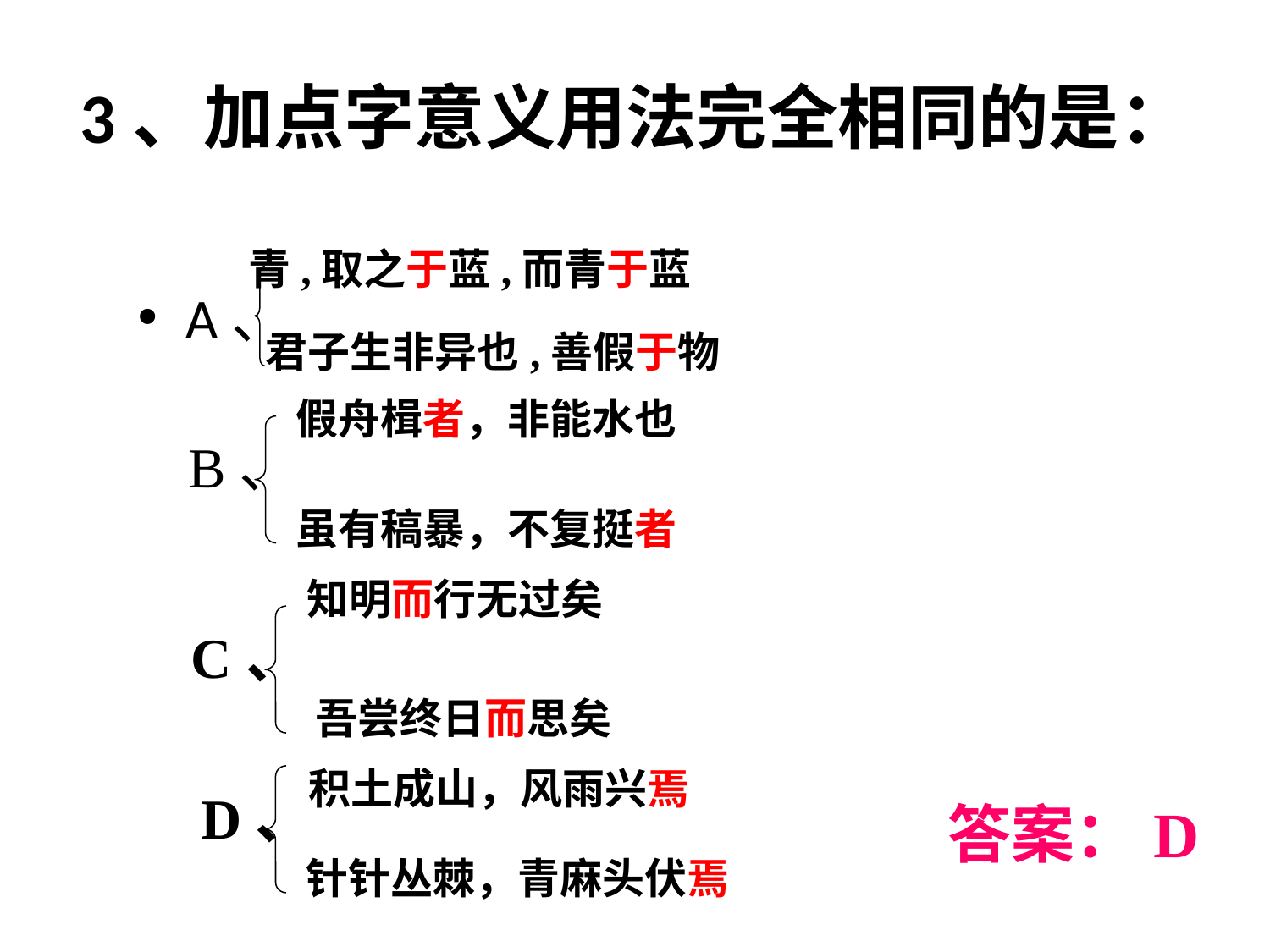

# 3、加点字意义用法完全相同的是：
青,取之于蓝,而青于蓝

A、
君子生非异也,善假于物
假舟楫者，非能水也

B、
虽有稿暴，不复挺者
知明而行无过矣

C、
吾尝终日而思矣
积土成山，风雨兴焉

D、

答案：D
针针丛棘，青麻头伏焉